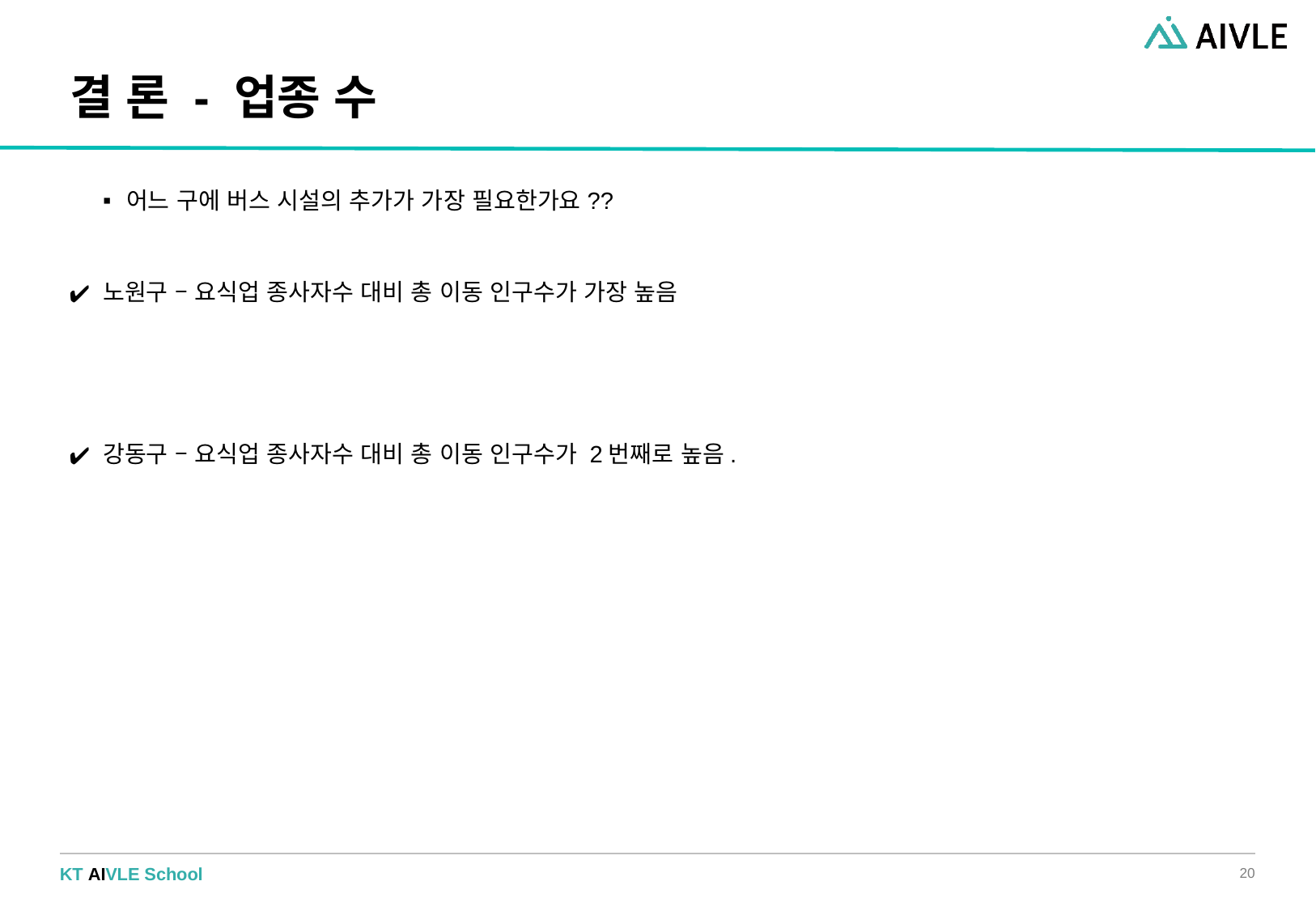

# 결 론 - 업종 수
어느 구에 버스 시설의 추가가 가장 필요한가요??
노원구 – 요식업 종사자수 대비 총 이동 인구수가 가장 높음
강동구 – 요식업 종사자수 대비 총 이동 인구수가 2번째로 높음.